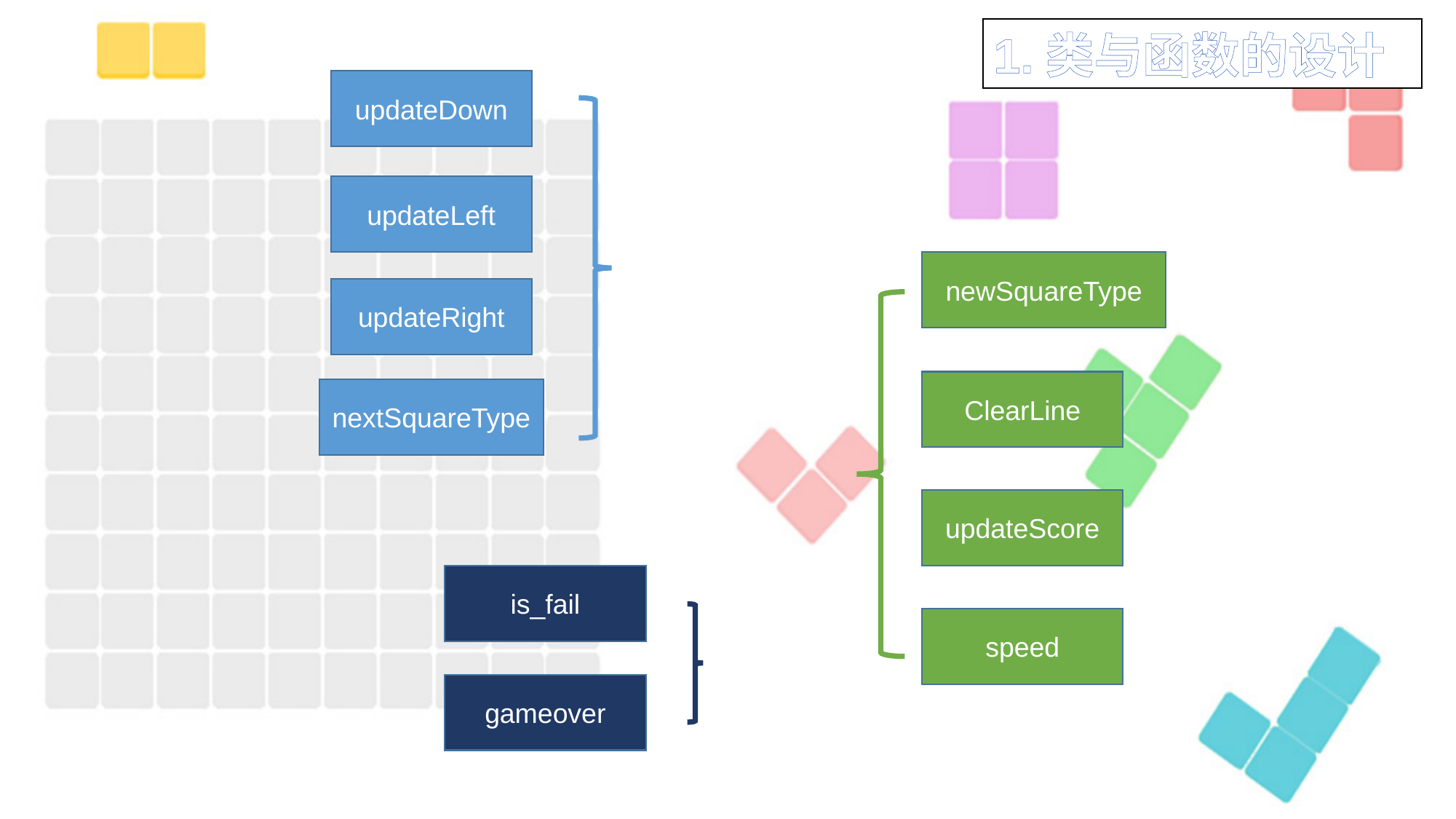

1.类与函数的设计
updateDown

updateLeft
newSquareType
updateRight

ClearLine
nextSquareType
updateScore
is_fail

speed
gameover